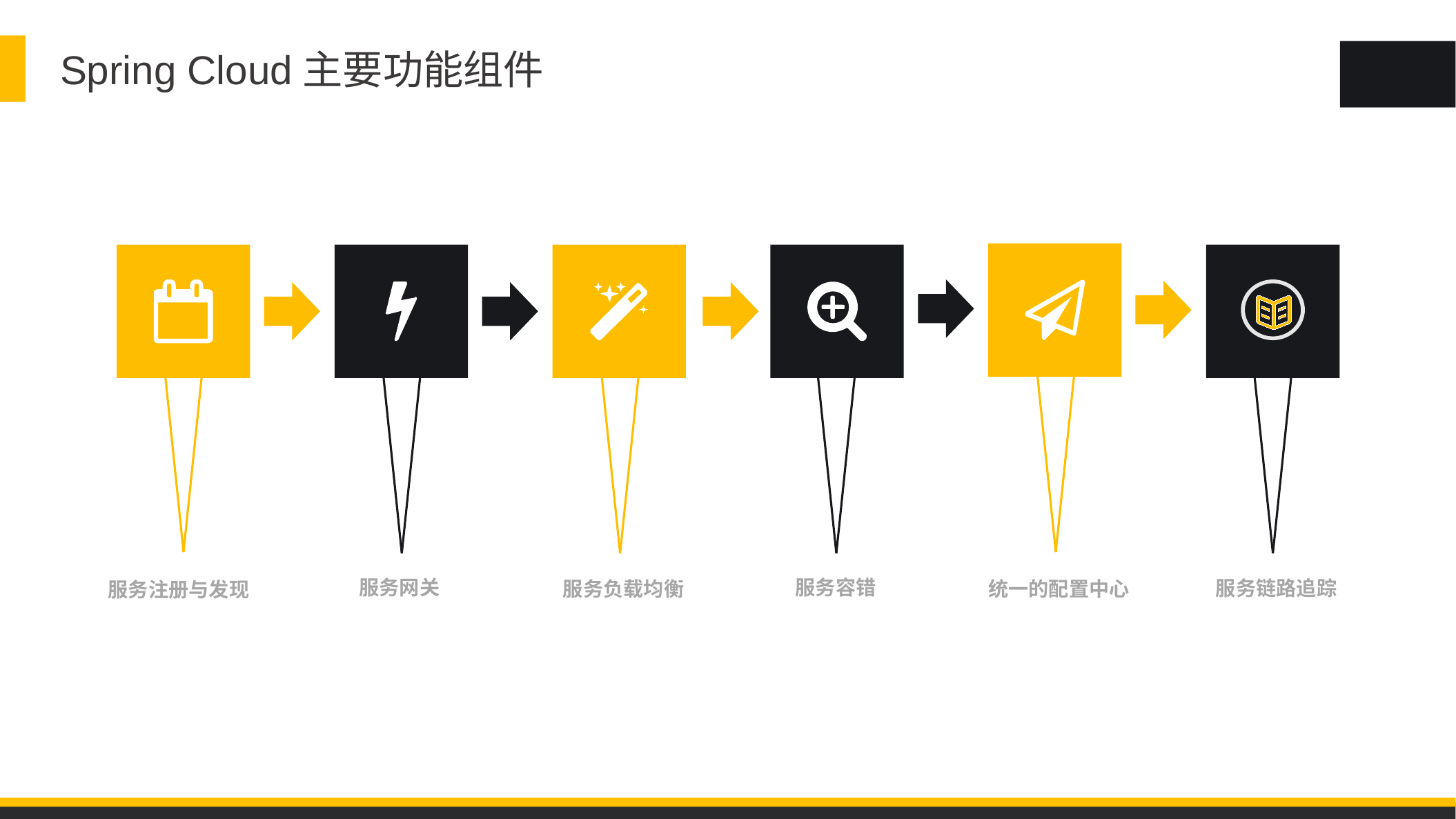

Spring Cloud主要功能组件

服务容错
服务网关
服务链路追踪
服务负载均衡
统一的配置中心
服务注册与发现